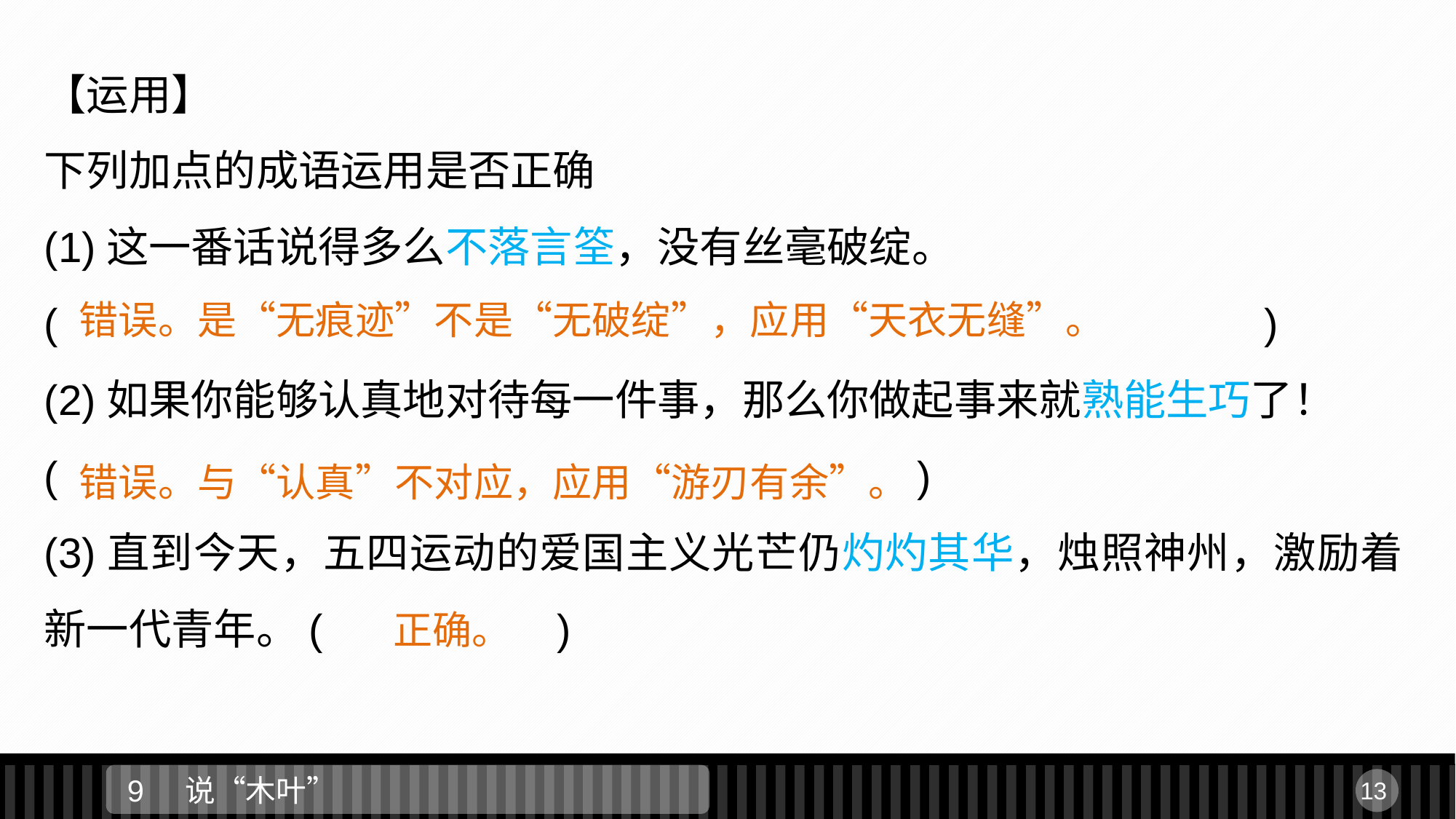

【运用】
下列加点的成语运用是否正确
(1)这一番话说得多么不落言筌，没有丝毫破绽。
(　　										 )
(2)如果你能够认真地对待每一件事，那么你做起事来就熟能生巧了！
(　								)
(3)直到今天，五四运动的爱国主义光芒仍灼灼其华，烛照神州，激励着新一代青年。(　	       )
错误。是“无痕迹”不是“无破绽”，应用“天衣无缝”。
错误。与“认真”不对应，应用“游刃有余”。
正确。